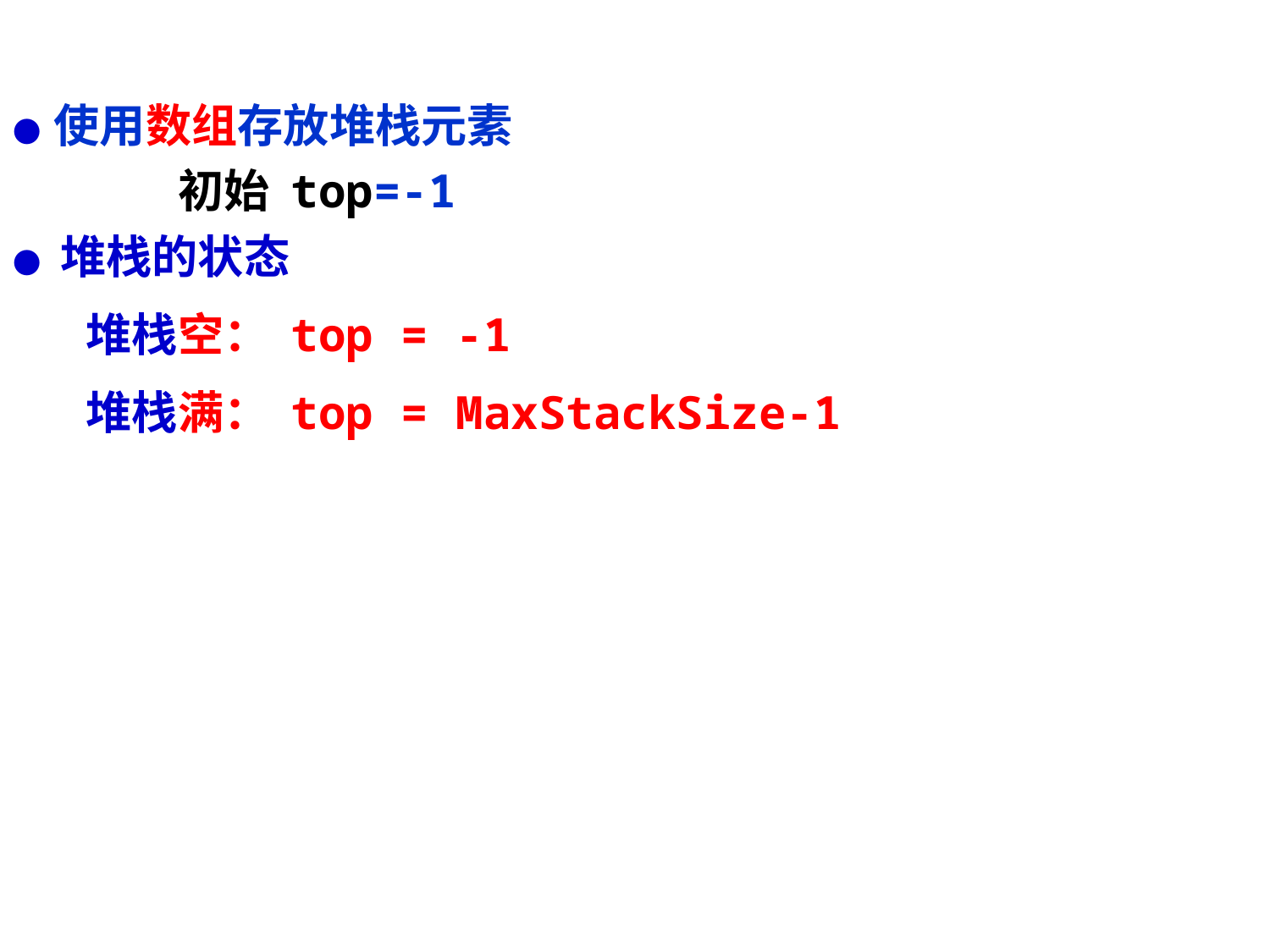

● 使用数组存放堆栈元素
		初始 top=-1
●  堆栈的状态
      堆栈空： top = -1
      堆栈满： top = MaxStackSize-1